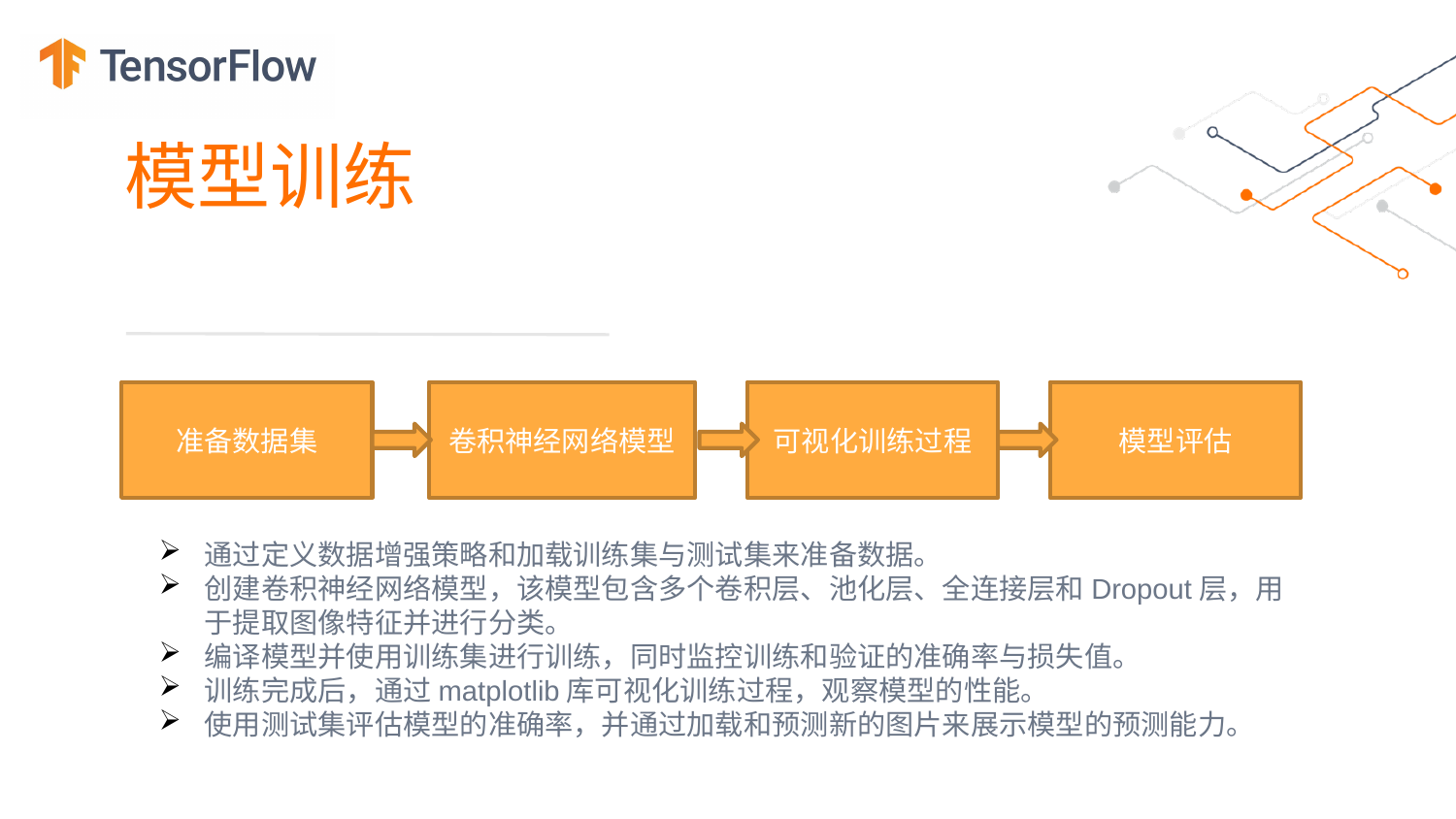

模型训练
准备数据集
模型评估
卷积神经网络模型
可视化训练过程

通过定义数据增强策略和加载训练集与测试集来准备数据。
创建卷积神经网络模型，该模型包含多个卷积层、池化层、全连接层和Dropout层，用于提取图像特征并进行分类。
编译模型并使用训练集进行训练，同时监控训练和验证的准确率与损失值。
训练完成后，通过matplotlib库可视化训练过程，观察模型的性能。
使用测试集评估模型的准确率，并通过加载和预测新的图片来展示模型的预测能力。